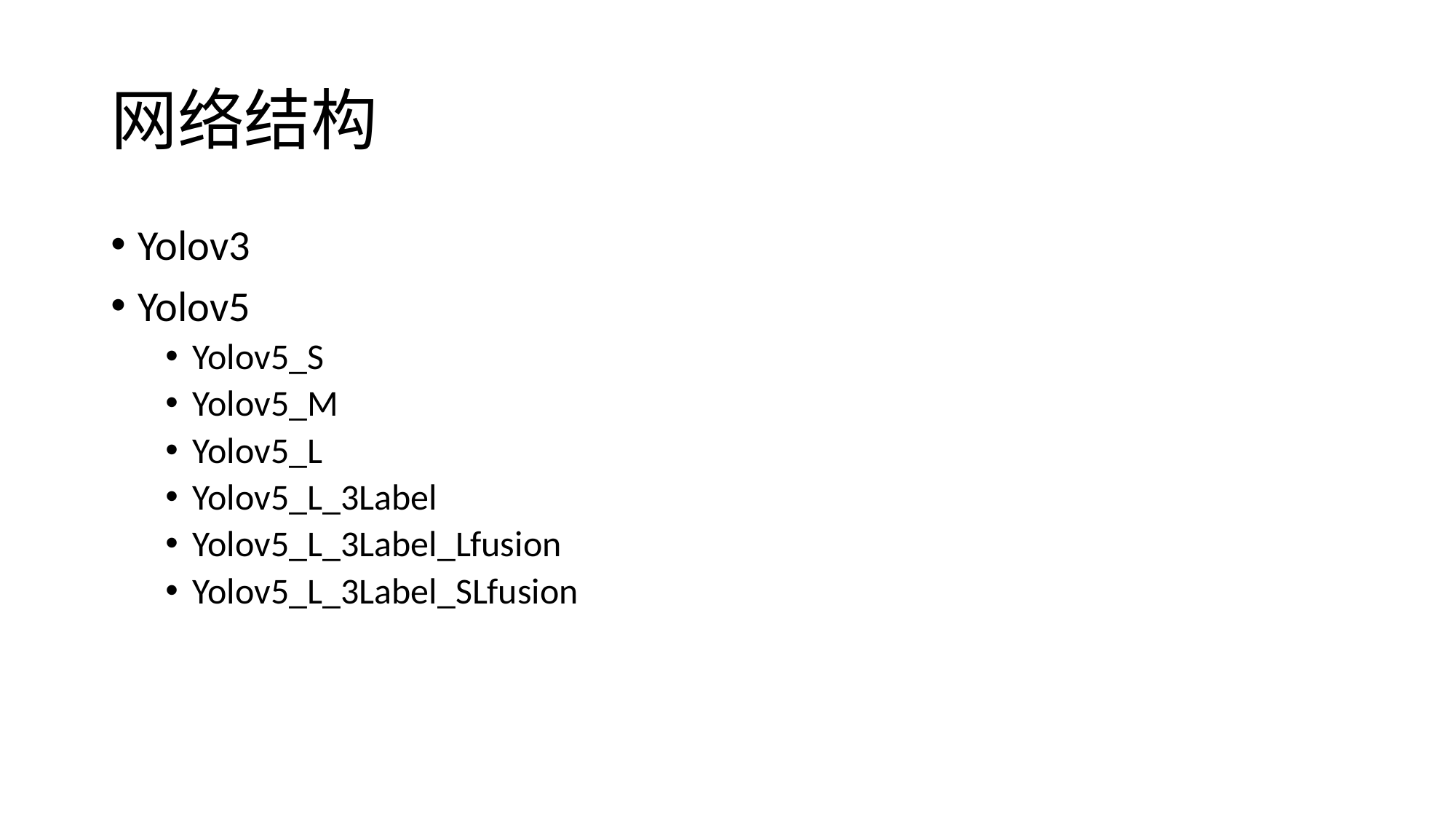

# 网络结构
Yolov3
Yolov5
Yolov5_S
Yolov5_M
Yolov5_L
Yolov5_L_3Label
Yolov5_L_3Label_Lfusion
Yolov5_L_3Label_SLfusion